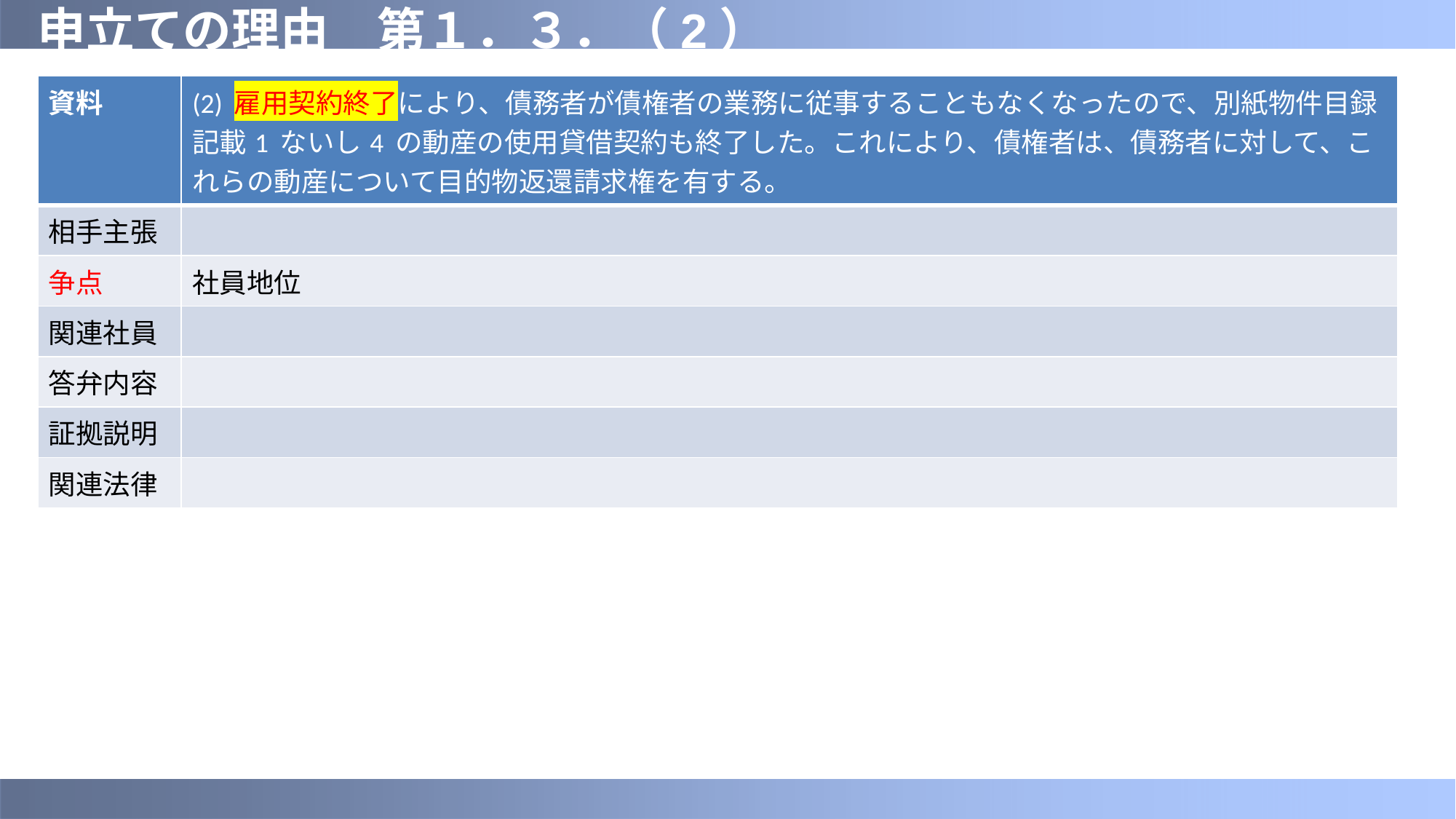

# 申立ての理由　第１．３．（2）
| 資料 | (2) 雇用契約終了により、債務者が債権者の業務に従事することもなくなったので、別紙物件目録記載1 ないし4 の動産の使用貸借契約も終了した。これにより、債権者は、債務者に対して、これらの動産について目的物返還請求権を有する。 |
| --- | --- |
| 相手主張 |  |
| 争点 | 社員地位 |
| 関連社員 |  |
| 答弁内容 |  |
| 証拠説明 |  |
| 関連法律 |  |